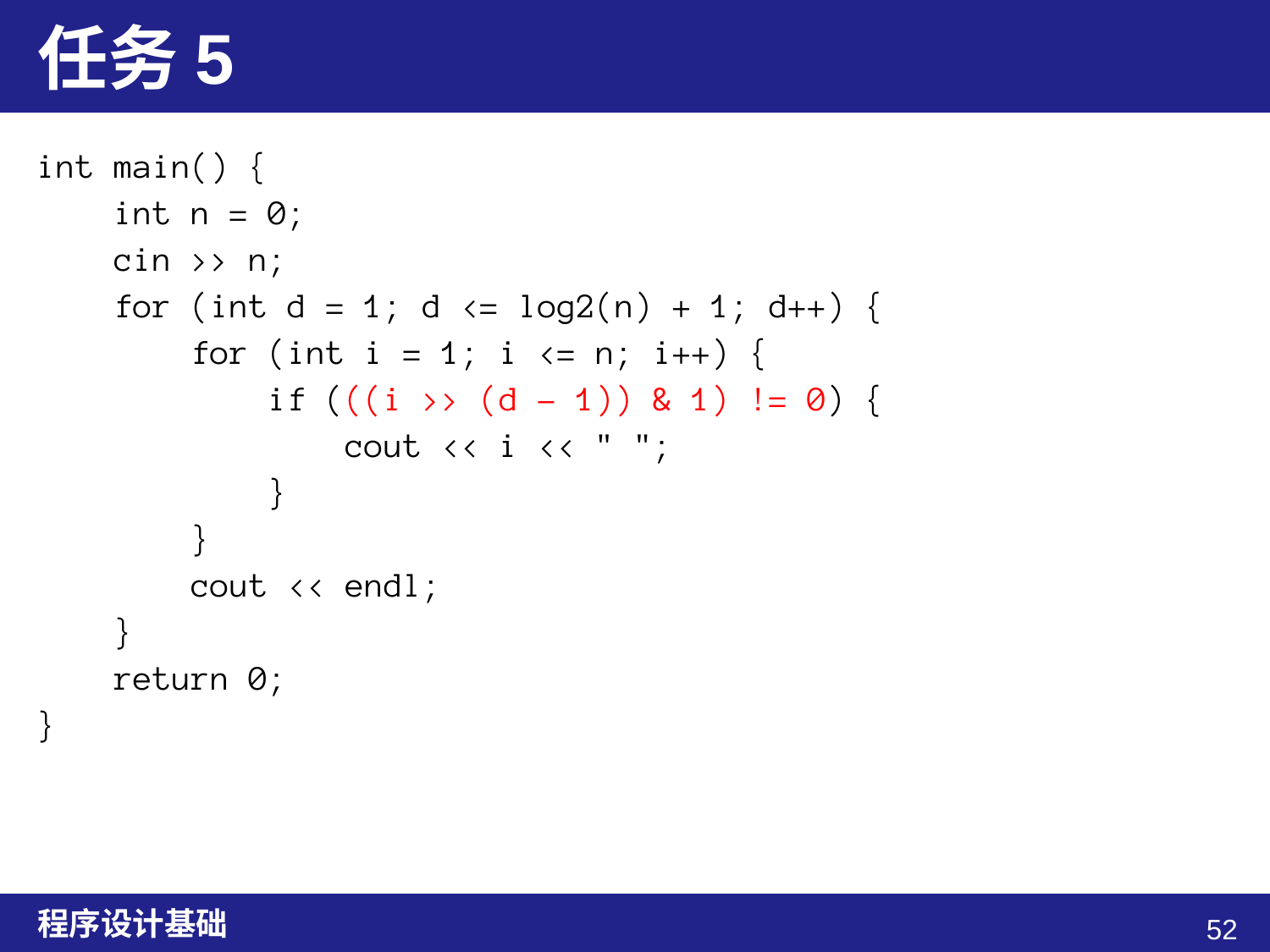

# 任务5
int main() {
    int n = 0;
    cin >> n;
    for (int d = 1; d <= log2(n) + 1; d++) {
        for (int i = 1; i <= n; i++) {
            if (((i >> (d - 1)) & 1) != 0) {
                cout << i << " ";
            }
        }
        cout << endl;
    }
    return 0;
}